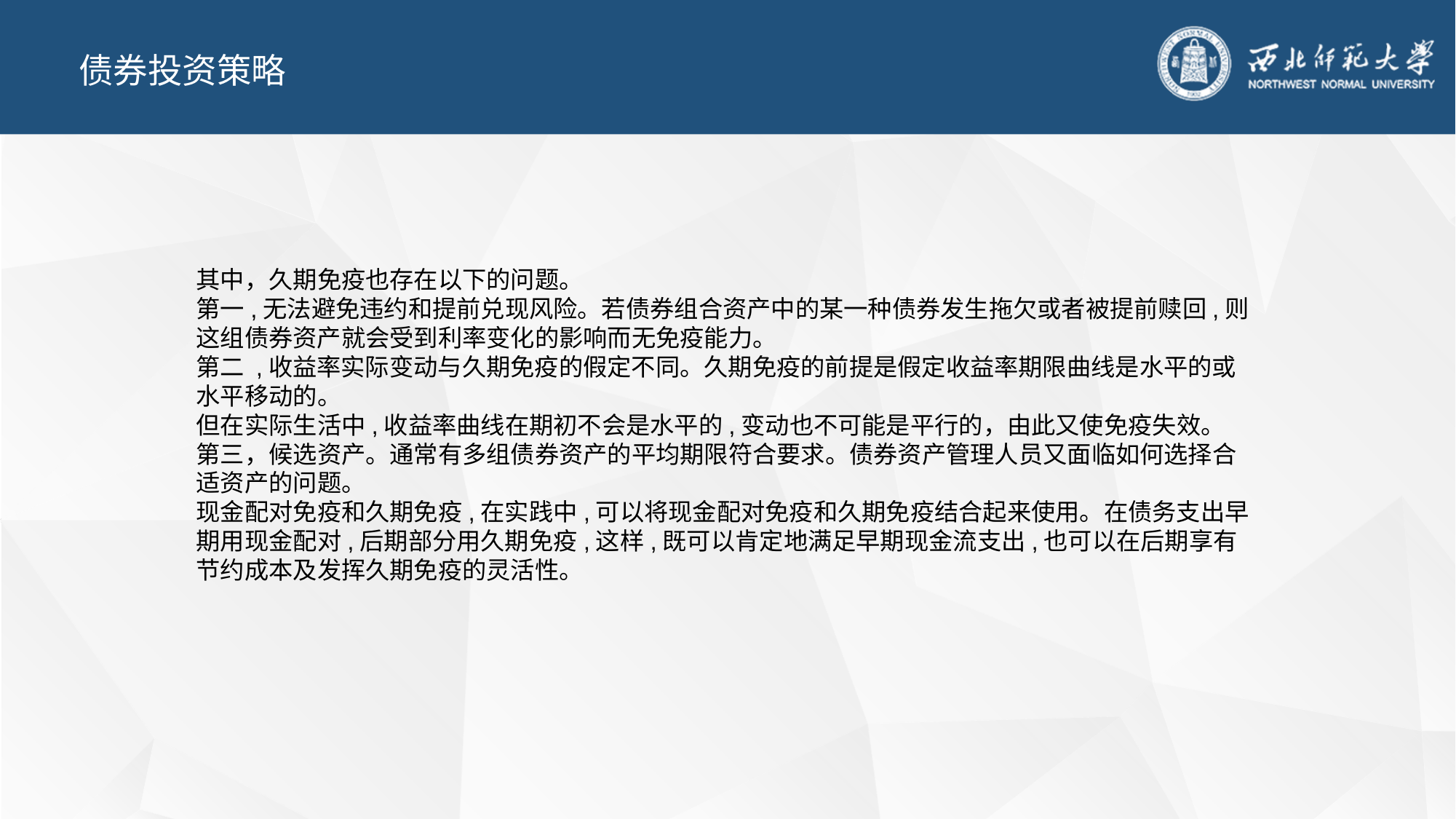

债券投资策略
其中，久期免疫也存在以下的问题。
第一,无法避免违约和提前兑现风险。若债券组合资产中的某一种债券发生拖欠或者被提前赎回,则这组债券资产就会受到利率变化的影响而无免疫能力。
第二 ,收益率实际变动与久期免疫的假定不同。久期免疫的前提是假定收益率期限曲线是水平的或水平移动的。
但在实际生活中,收益率曲线在期初不会是水平的,变动也不可能是平行的，由此又使免疫失效。
第三，候选资产。通常有多组债券资产的平均期限符合要求。债券资产管理人员又面临如何选择合适资产的问题。
现金配对免疫和久期免疫,在实践中,可以将现金配对免疫和久期免疫结合起来使用。在债务支出早期用现金配对,后期部分用久期免疫,这样,既可以肯定地满足早期现金流支出,也可以在后期享有节约成本及发挥久期免疫的灵活性。